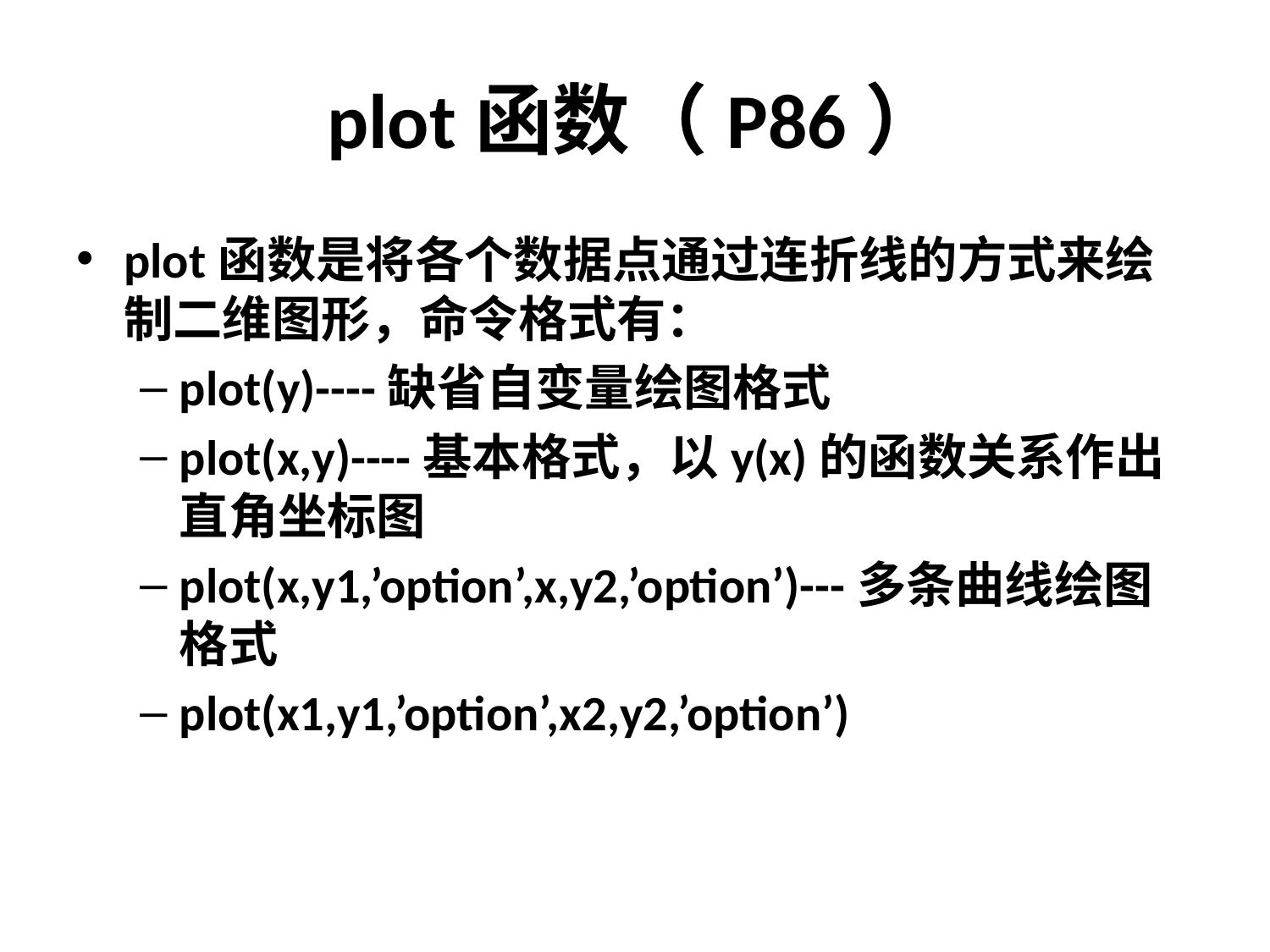

# plot函数（P86）
plot函数是将各个数据点通过连折线的方式来绘制二维图形，命令格式有：
plot(y)----缺省自变量绘图格式
plot(x,y)----基本格式，以y(x)的函数关系作出直角坐标图
plot(x,y1,’option’,x,y2,’option’)---多条曲线绘图格式
plot(x1,y1,’option’,x2,y2,’option’)